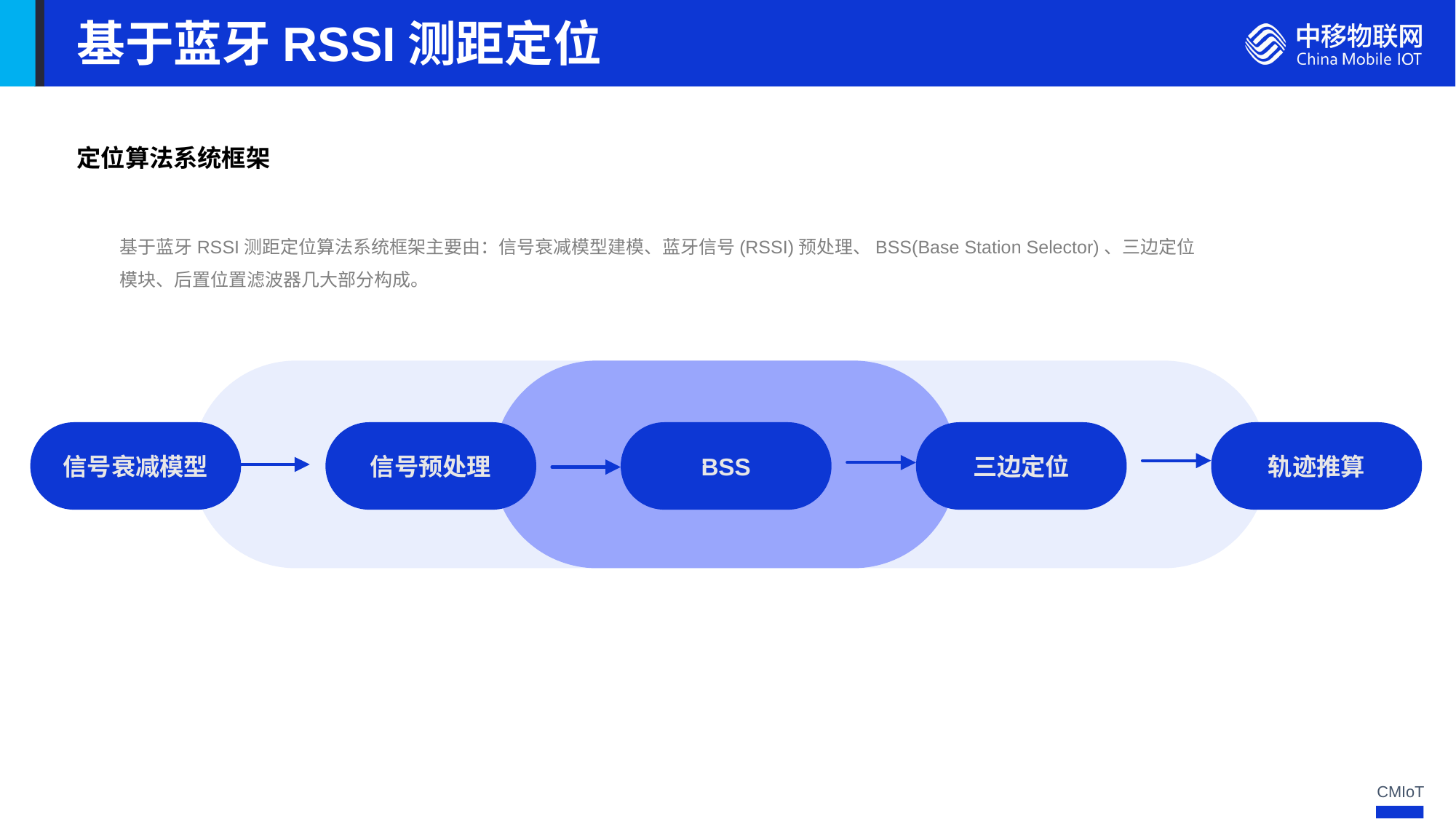

基于蓝牙RSSI测距定位
定位算法系统框架
基于蓝牙RSSI测距定位算法系统框架主要由：信号衰减模型建模、蓝牙信号(RSSI)预处理、BSS(Base Station Selector)、三边定位模块、后置位置滤波器几大部分构成。

信号衰减模型
信号预处理
BSS
三边定位
轨迹推算